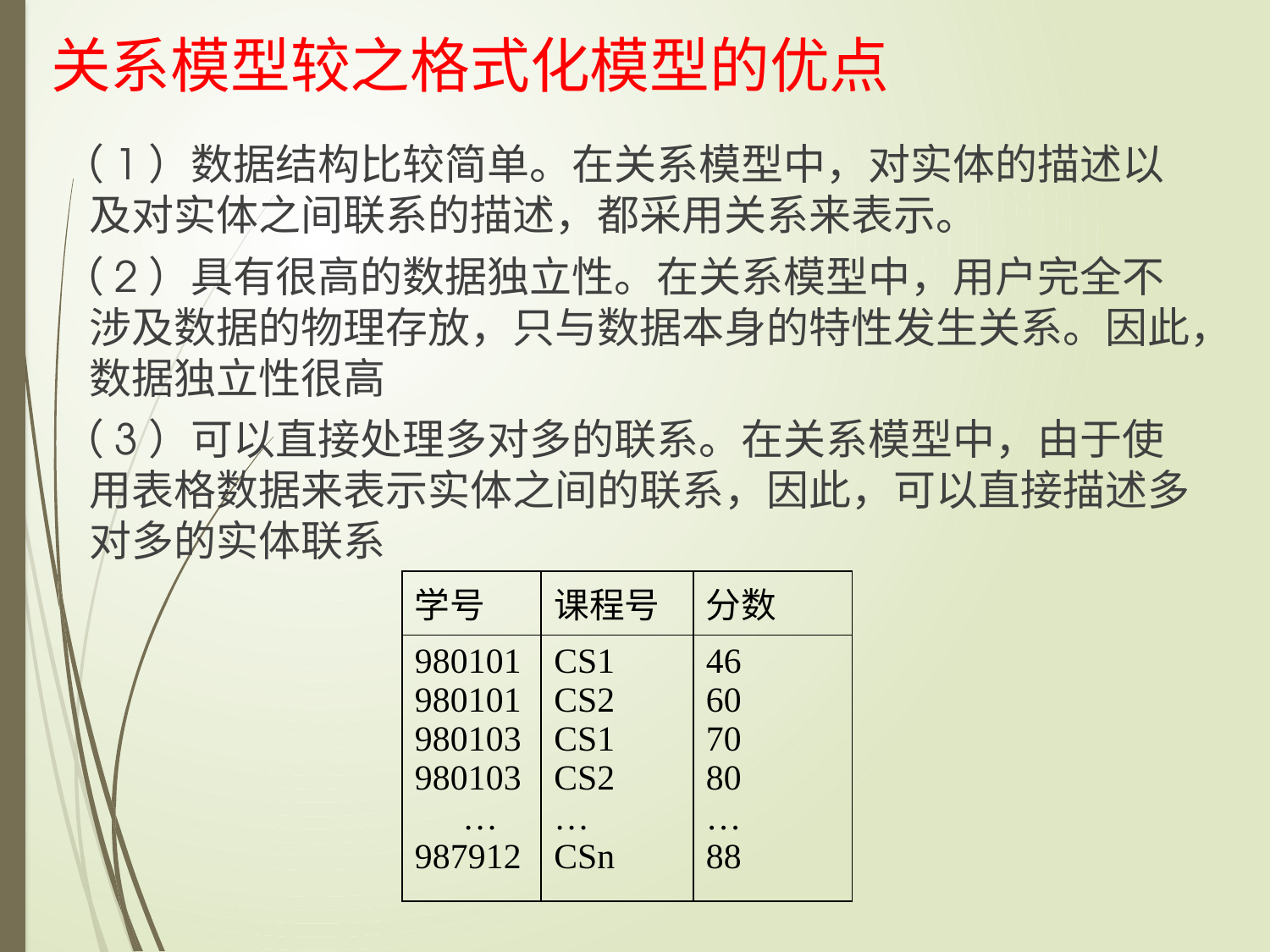

关系模型较之格式化模型的优点
（1）数据结构比较简单。在关系模型中，对实体的描述以及对实体之间联系的描述，都采用关系来表示。
（2）具有很高的数据独立性。在关系模型中，用户完全不涉及数据的物理存放，只与数据本身的特性发生关系。因此，数据独立性很高
（3）可以直接处理多对多的联系。在关系模型中，由于使用表格数据来表示实体之间的联系，因此，可以直接描述多对多的实体联系
| 学号 | 课程号 | 分数 |
| --- | --- | --- |
| 980101 980101 980103 980103 … 987912 | CS1 CS2 CS1 CS2 … CSn | 46 60 70 80 … 88 |